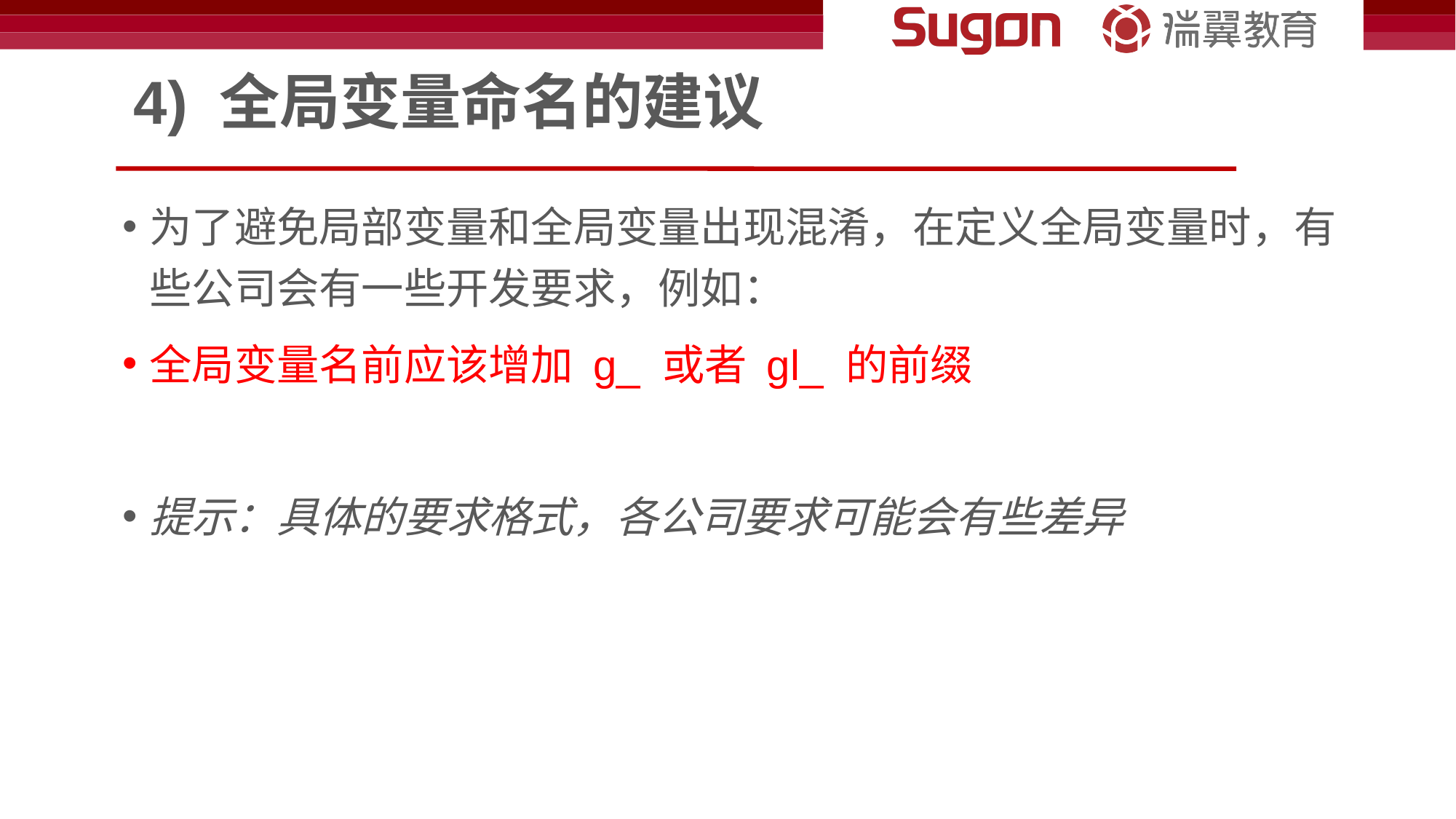

# 4) 全局变量命名的建议
为了避免局部变量和全局变量出现混淆，在定义全局变量时，有些公司会有一些开发要求，例如：
全局变量名前应该增加 g_ 或者 gl_ 的前缀

提示：具体的要求格式，各公司要求可能会有些差异